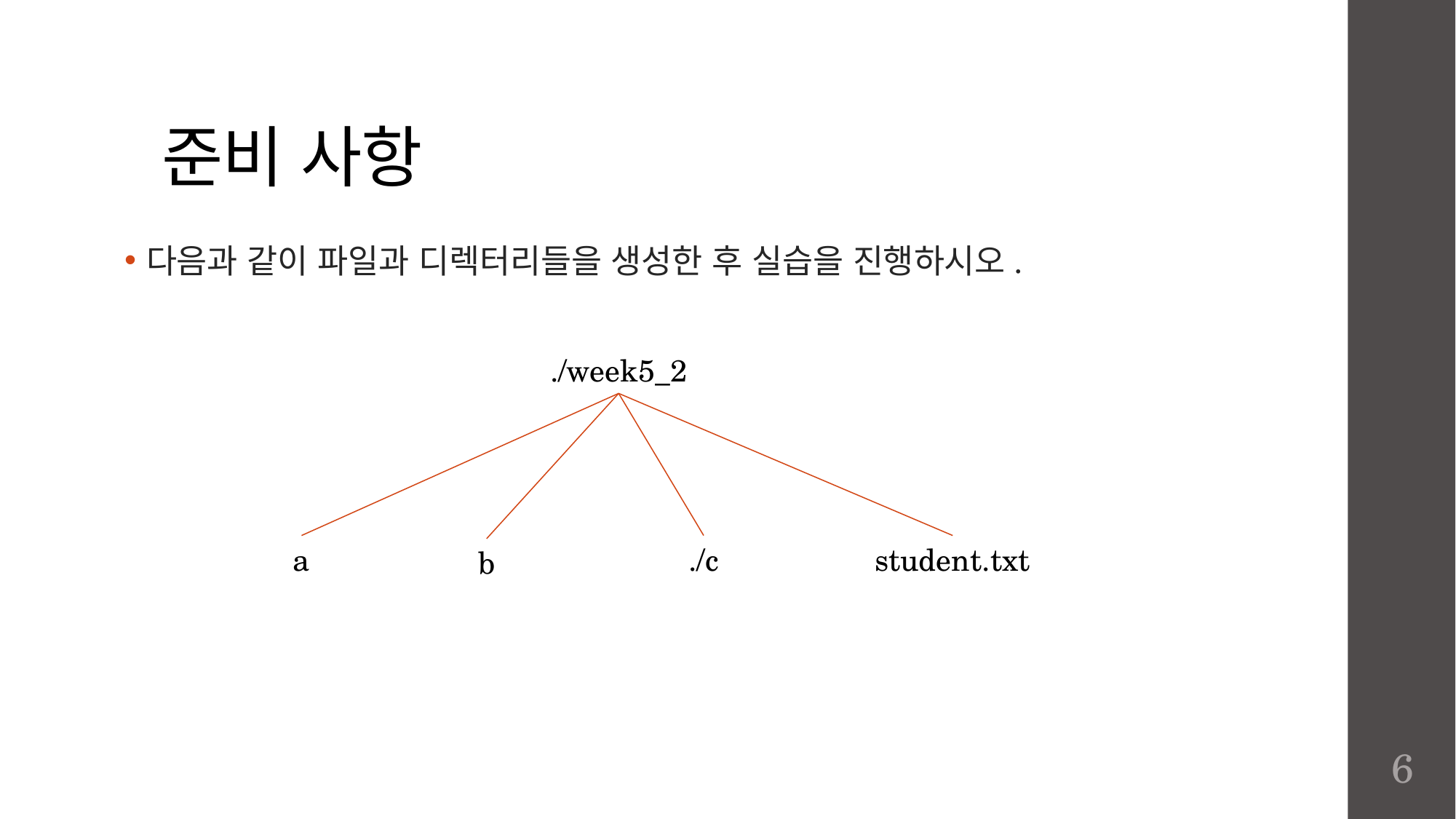

# 준비 사항
다음과 같이 파일과 디렉터리들을 생성한 후 실습을 진행하시오.
./week5_2
a
./c
student.txt
b
6